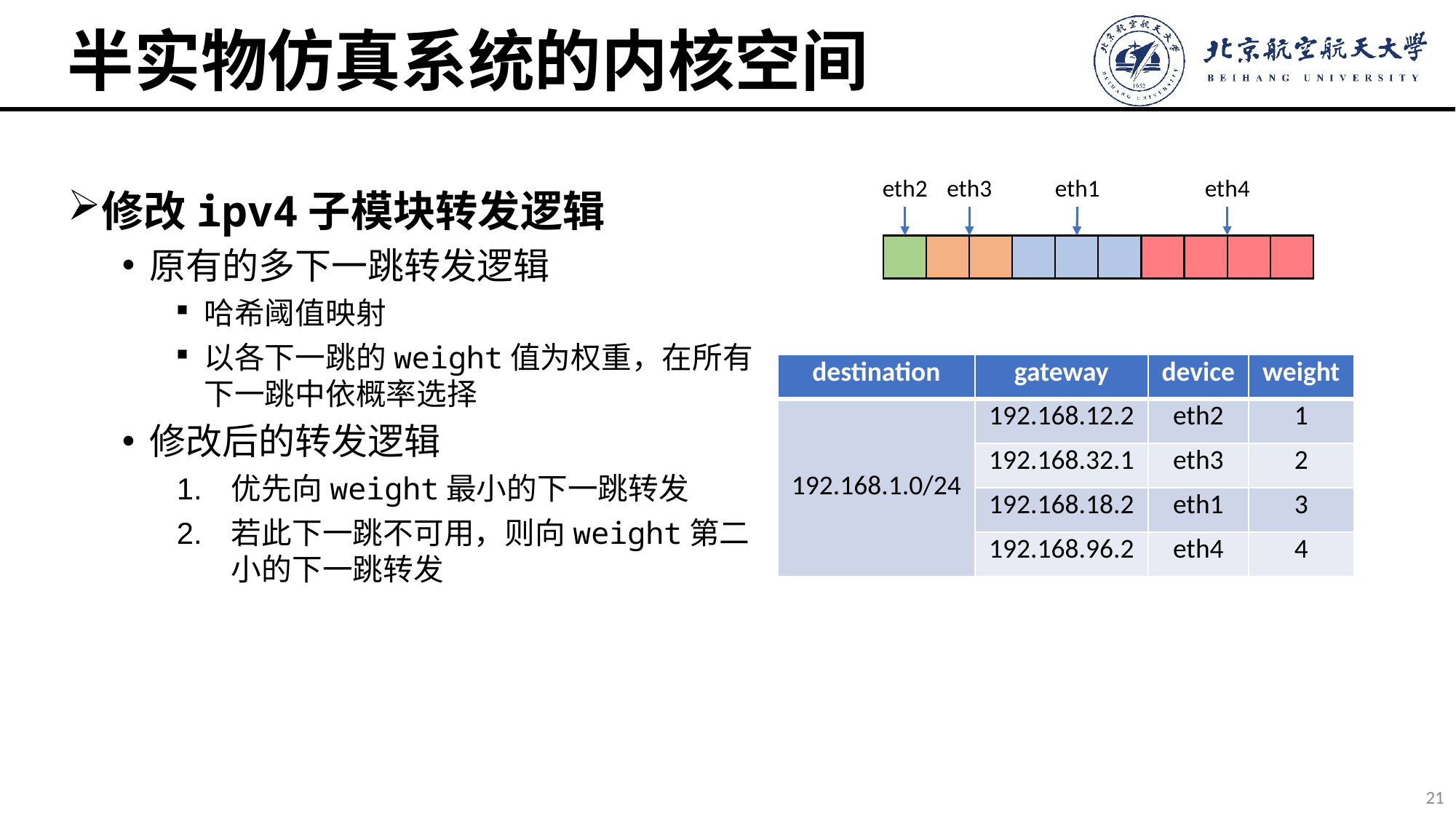

# 半实物仿真系统的内核空间
eth2
eth3
eth1
eth4
修改ipv4子模块转发逻辑
原有的多下一跳转发逻辑
哈希阈值映射
以各下一跳的weight值为权重，在所有下一跳中依概率选择
修改后的转发逻辑
优先向weight最小的下一跳转发
若此下一跳不可用，则向weight第二小的下一跳转发

| destination | gateway | device | weight |
| --- | --- | --- | --- |
| 192.168.1.0/24 | 192.168.12.2 | eth2 | 1 |
|  | 192.168.32.1 | eth3 | 2 |
|  | 192.168.18.2 | eth1 | 3 |
|  | 192.168.96.2 | eth4 | 4 |
21